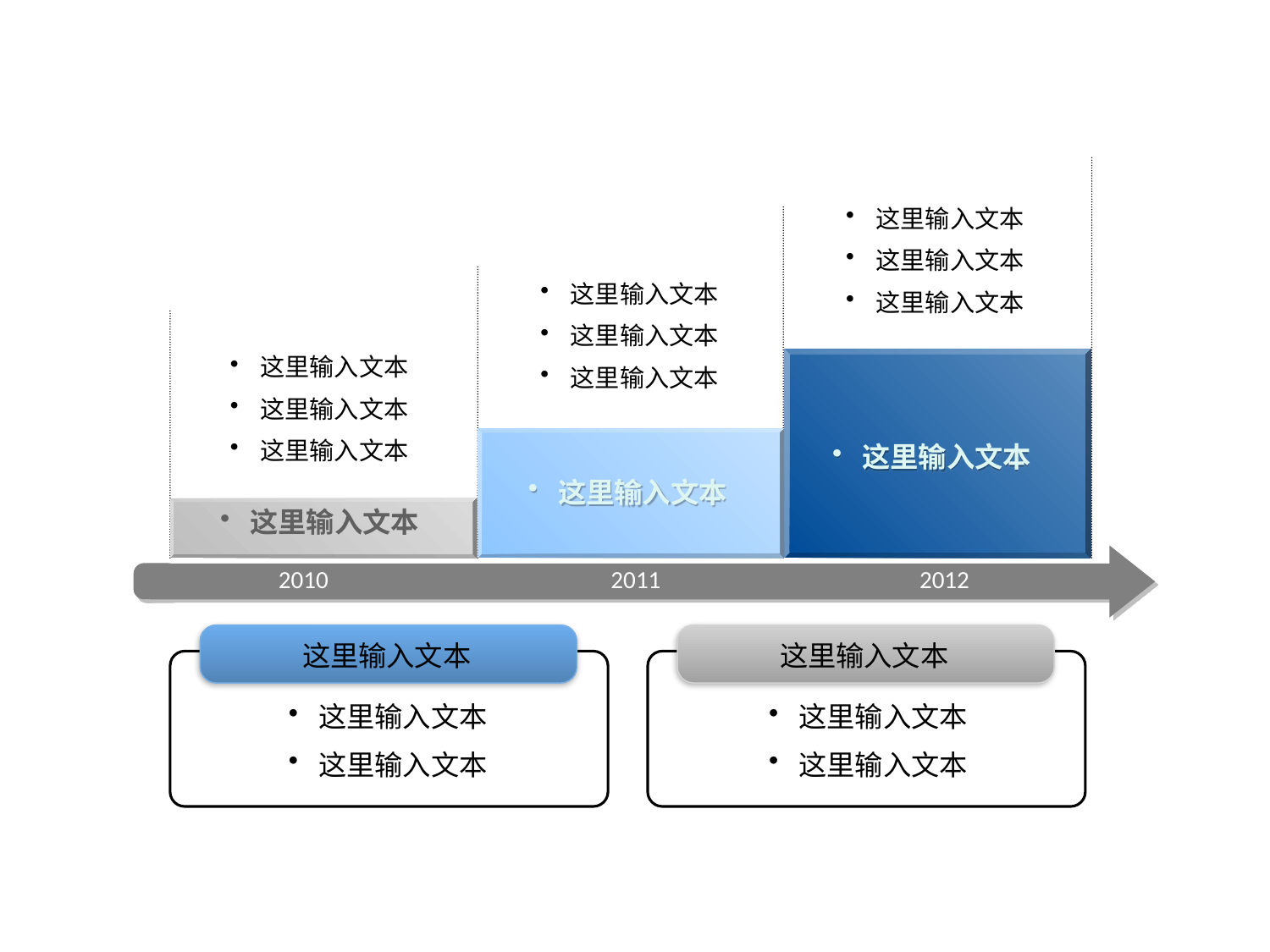

这里输入文本
这里输入文本
这里输入文本
这里输入文本
这里输入文本
这里输入文本
这里输入文本
这里输入文本
这里输入文本
这里输入文本
这里输入文本
这里输入文本

2010
2011
2012

这里输入文本

这里输入文本
这里输入文本

这里输入文本

这里输入文本
这里输入文本